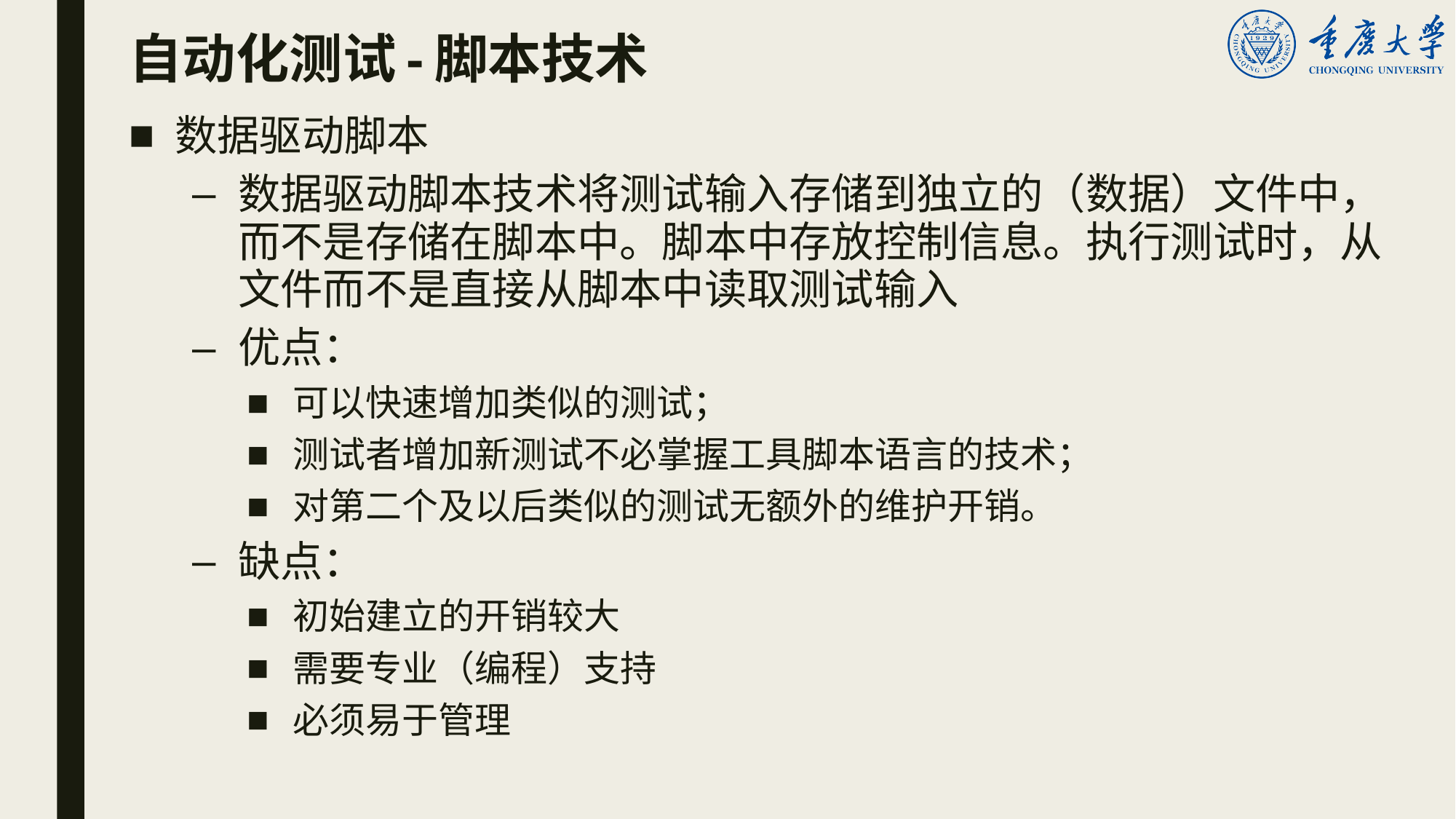

# 自动化测试-脚本技术
数据驱动脚本
数据驱动脚本技术将测试输入存储到独立的（数据）文件中，而不是存储在脚本中。脚本中存放控制信息。执行测试时，从文件而不是直接从脚本中读取测试输入
优点：
可以快速增加类似的测试；
测试者增加新测试不必掌握工具脚本语言的技术；
对第二个及以后类似的测试无额外的维护开销。
缺点：
初始建立的开销较大
需要专业（编程）支持
必须易于管理